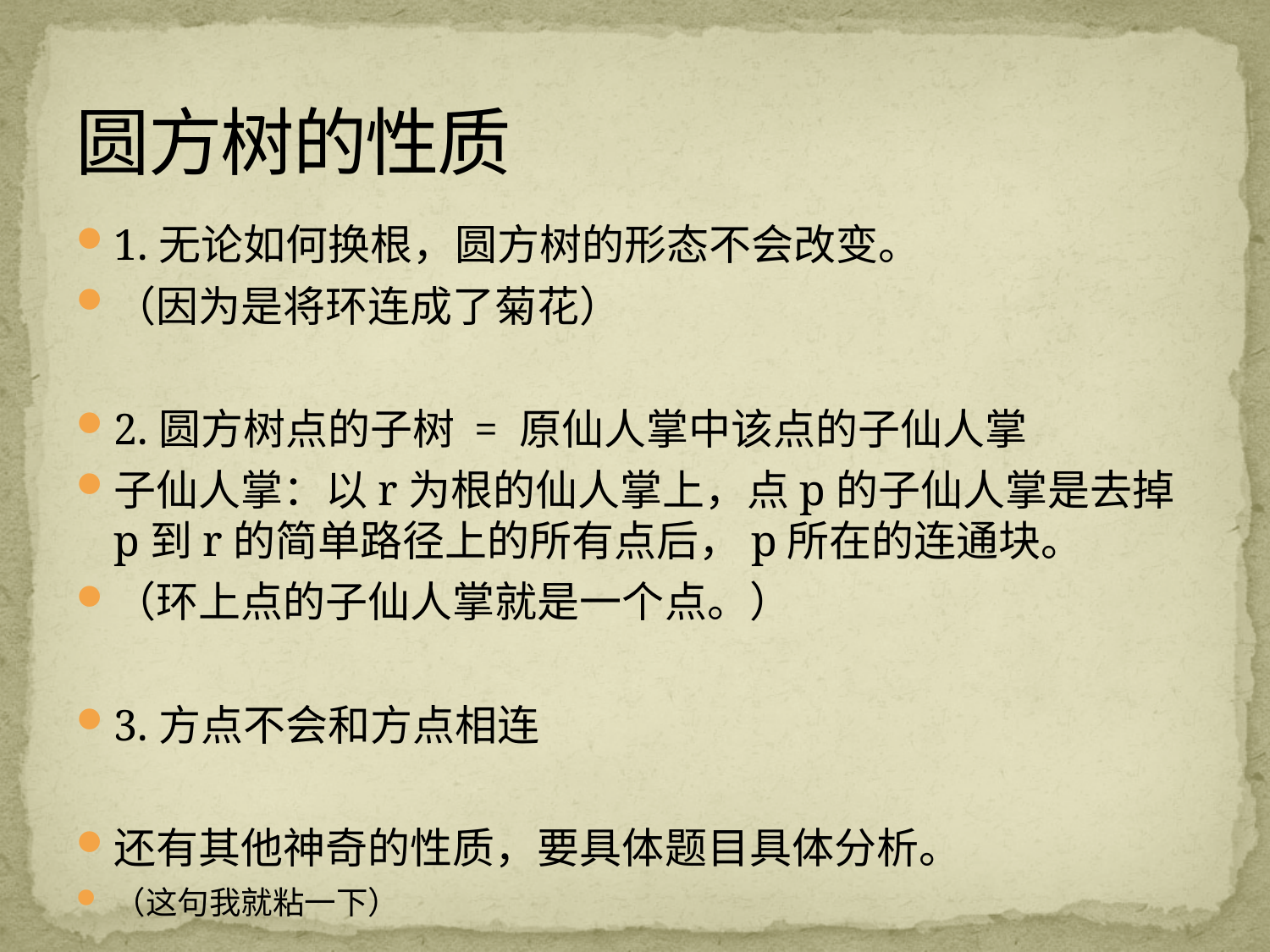

# 圆方树的性质
1.无论如何换根，圆方树的形态不会改变。
（因为是将环连成了菊花）

2.圆方树点的子树 = 原仙人掌中该点的子仙人掌
子仙人掌：以r为根的仙人掌上，点p的子仙人掌是去掉p到r的简单路径上的所有点后，p所在的连通块。
（环上点的子仙人掌就是一个点。）

3.方点不会和方点相连

还有其他神奇的性质，要具体题目具体分析。
（这句我就粘一下）